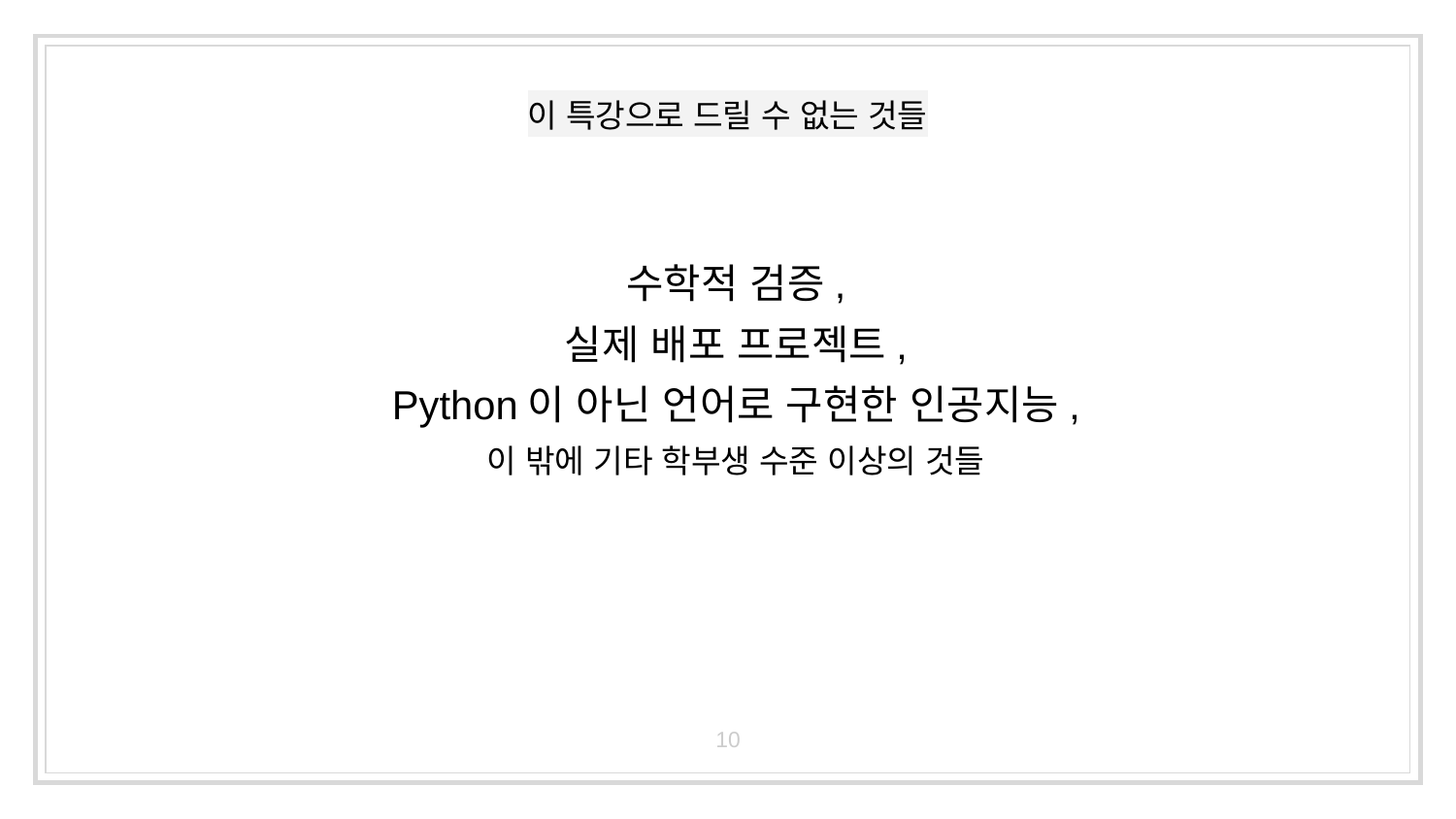

# 이 특강으로 드릴 수 없는 것들
수학적 검증,
실제 배포 프로젝트,
Python이 아닌 언어로 구현한 인공지능,
이 밖에 기타 학부생 수준 이상의 것들
10